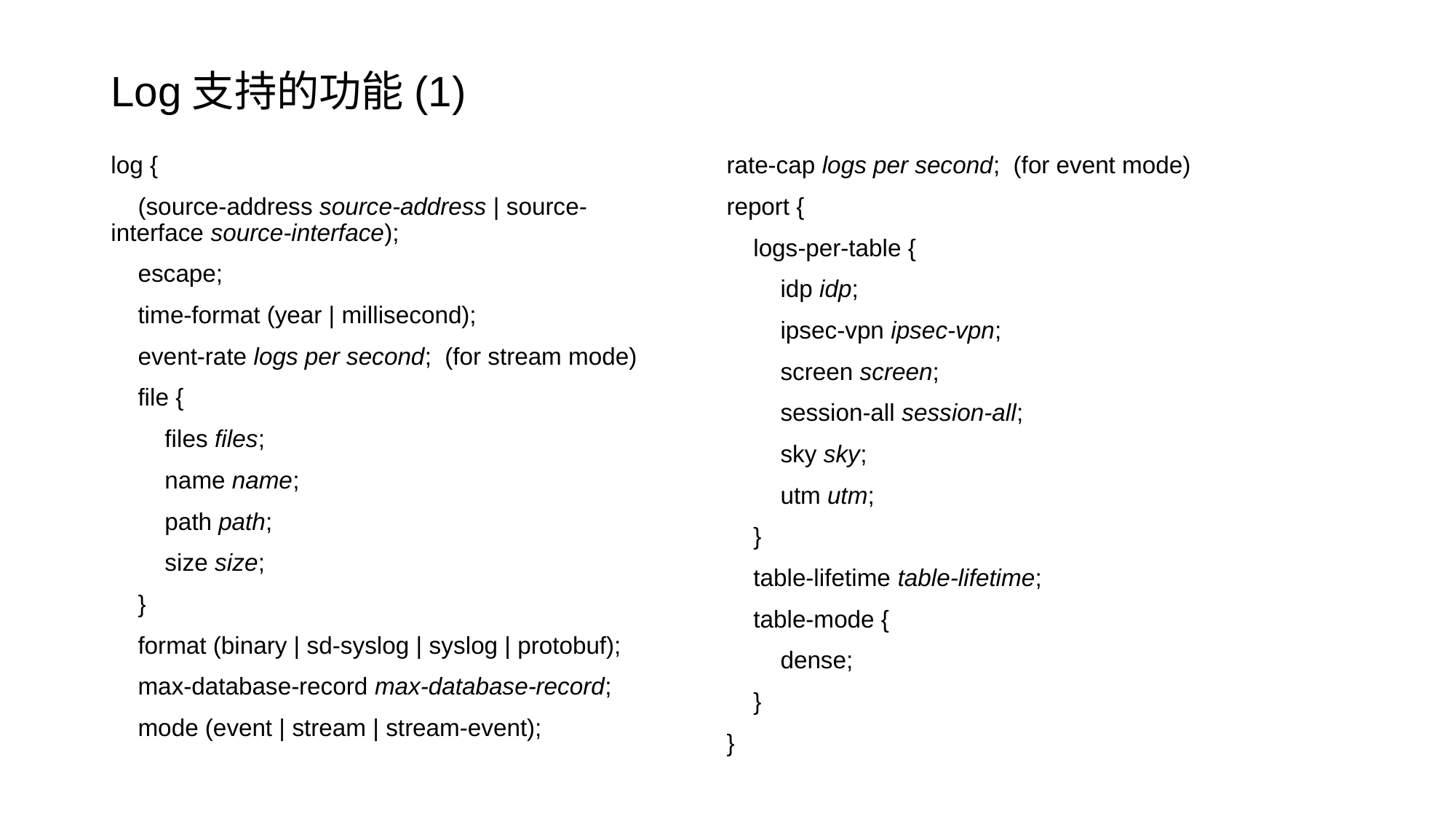

Log支持的功能(1)
log {
    (source-address source-address | source-interface source-interface);
    escape;
    time-format (year | millisecond);
    event-rate logs per second;  (for stream mode)
    file {
        files files;
        name name;
        path path;
        size size;
    }
    format (binary | sd-syslog | syslog | protobuf);
    max-database-record max-database-record;
    mode (event | stream | stream-event);
    rate-cap logs per second;  (for event mode)
    report {
        logs-per-table {
            idp idp;
            ipsec-vpn ipsec-vpn;
            screen screen;
            session-all session-all;
            sky sky;
            utm utm;
        }
        table-lifetime table-lifetime;
        table-mode {
            dense;
        }
    }